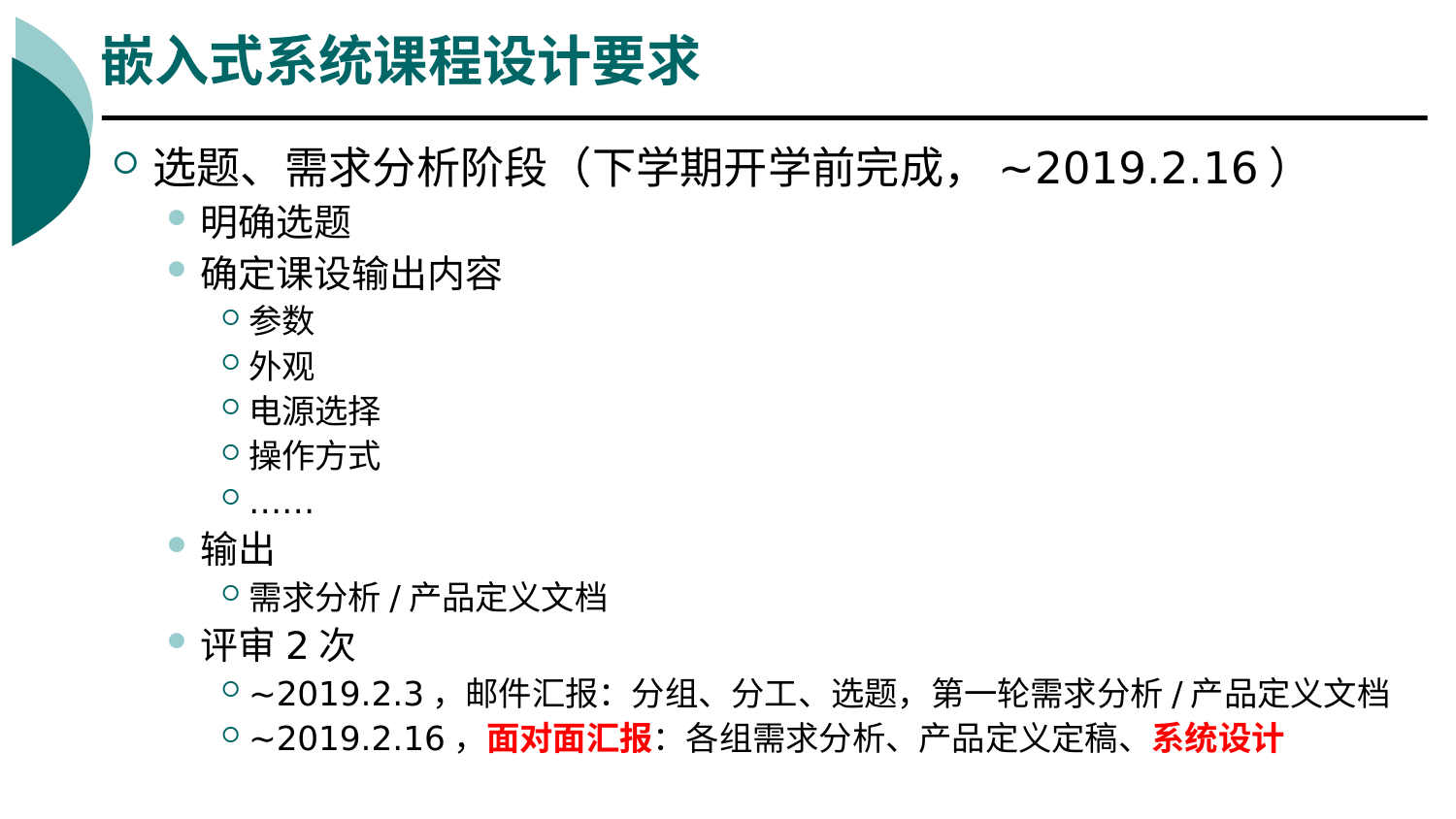

# 嵌入式系统课程设计要求
选题、需求分析阶段（下学期开学前完成，~2019.2.16）
明确选题
确定课设输出内容
参数
外观
电源选择
操作方式
……
输出
需求分析/产品定义文档
评审2次
~2019.2.3，邮件汇报：分组、分工、选题，第一轮需求分析/产品定义文档
~2019.2.16，面对面汇报：各组需求分析、产品定义定稿、系统设计